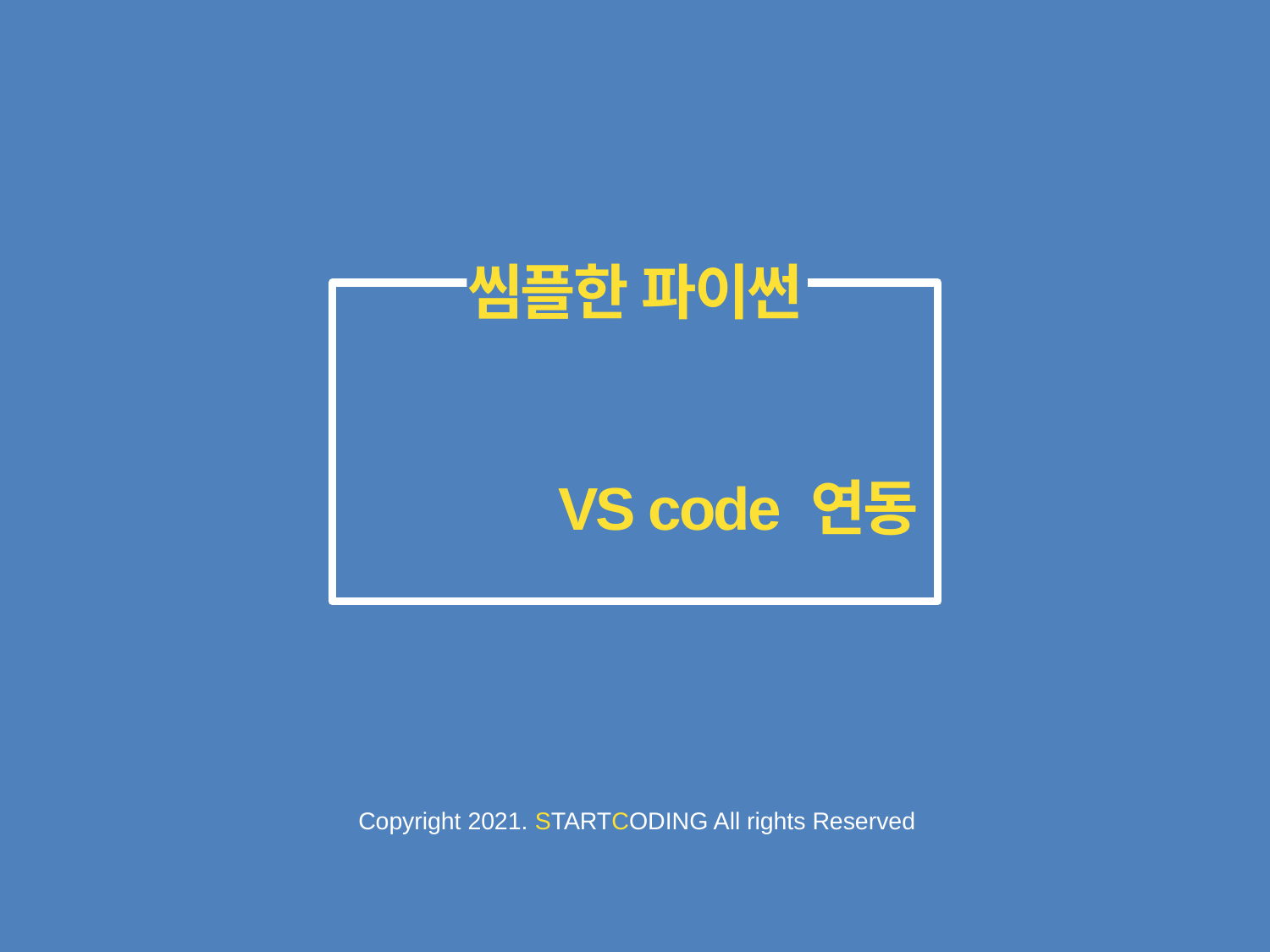

# 씸플한 파이썬 파이썬 기초 2강 Python VS code 연동

Copyright 2021. STARTCODING All rights Reserved